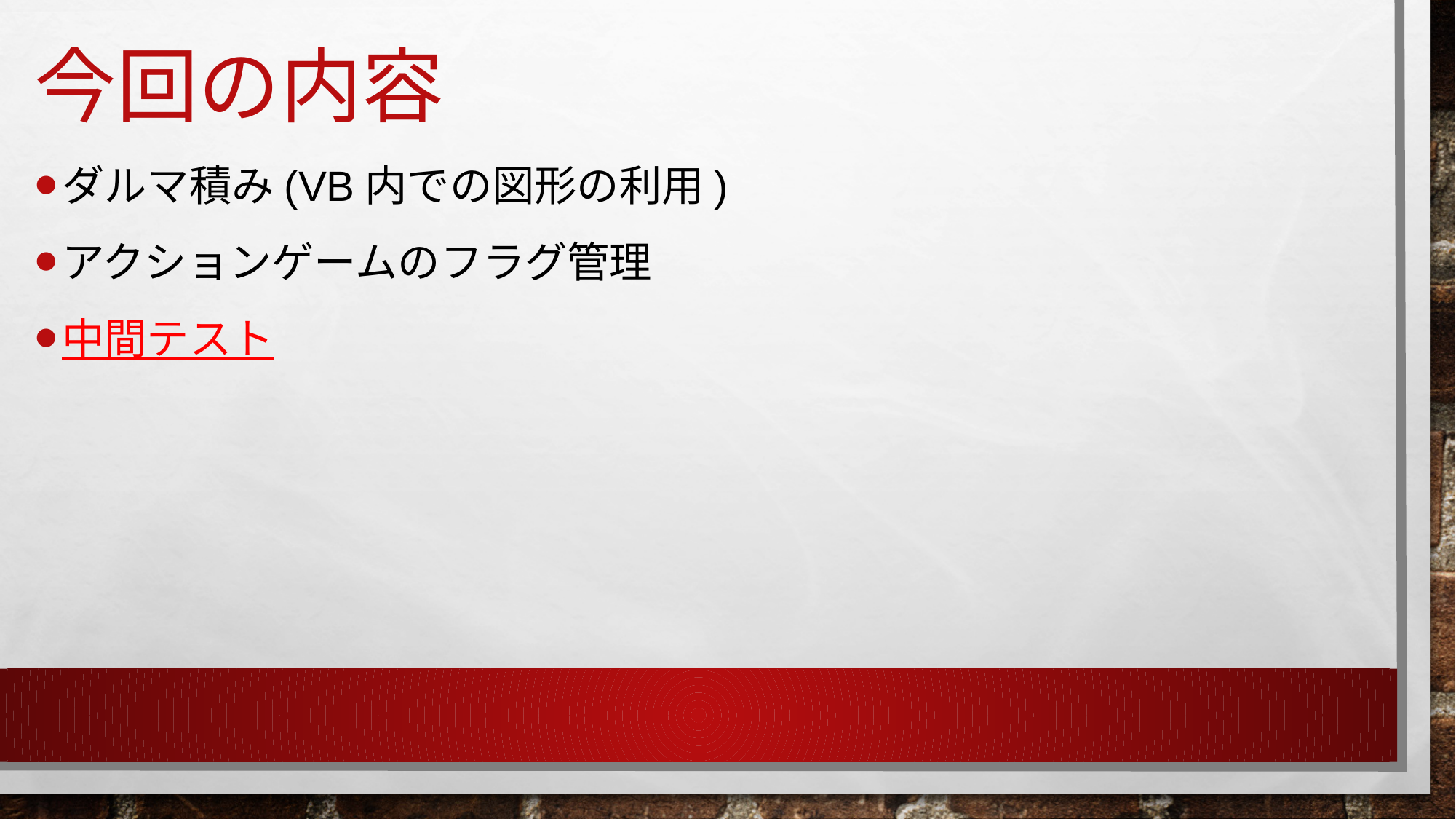

# 今回の内容
ダルマ積み(VB内での図形の利用)
アクションゲームのフラグ管理
中間テスト